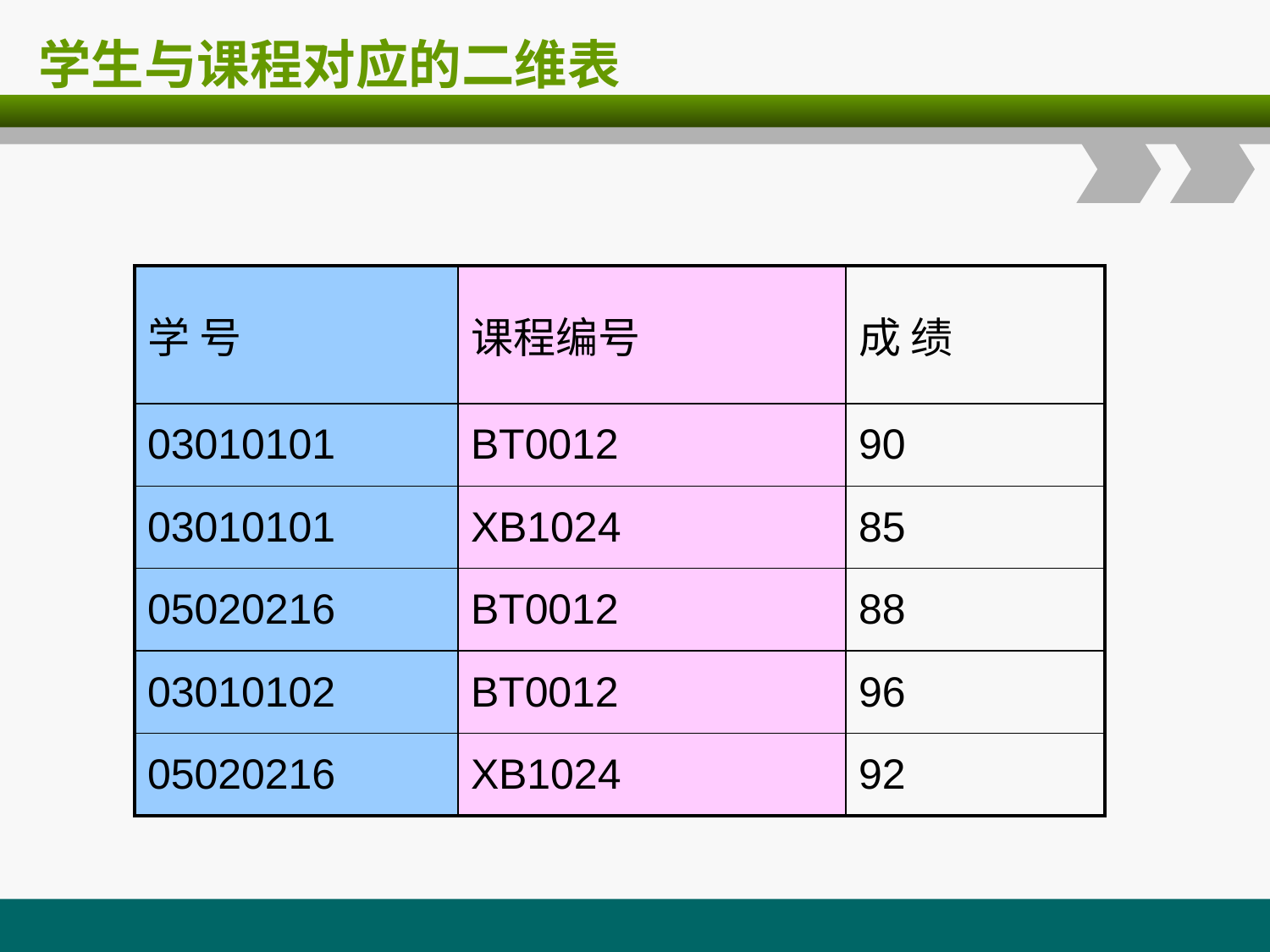

# 学生与课程对应的二维表
| 学 号 | 课程编号 | 成 绩 |
| --- | --- | --- |
| 03010101 | BT0012 | 90 |
| 03010101 | XB1024 | 85 |
| 05020216 | BT0012 | 88 |
| 03010102 | BT0012 | 96 |
| 05020216 | XB1024 | 92 |